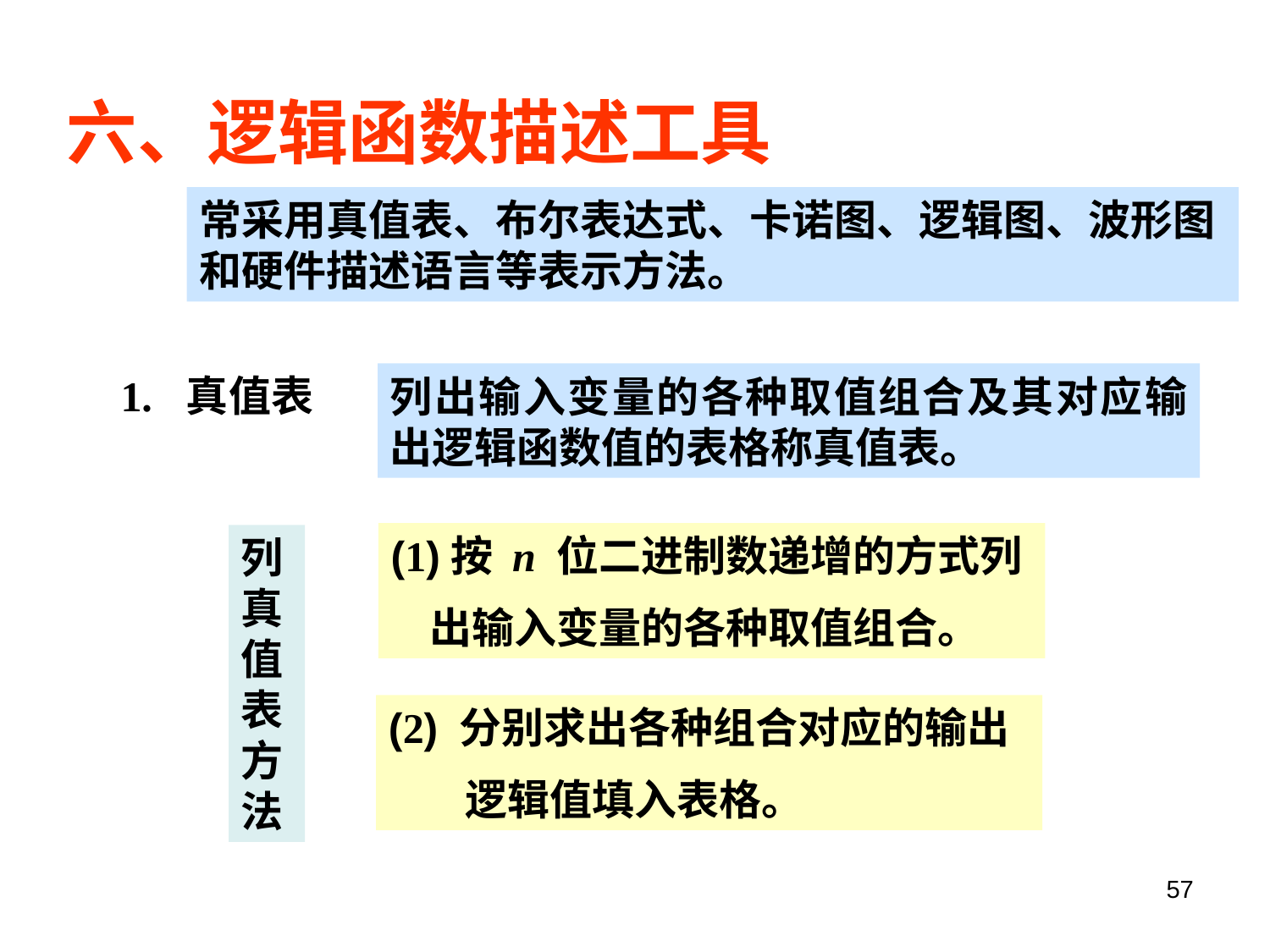

# 六、逻辑函数描述工具
常采用真值表、布尔表达式、卡诺图、逻辑图、波形图和硬件描述语言等表示方法。
1.  真值表
列出输入变量的各种取值组合及其对应输出逻辑函数值的表格称真值表。
(1)按 n 位二进制数递增的方式列
   出输入变量的各种取值组合。
列
真
值
表
方
法
(2) 分别求出各种组合对应的输出
       逻辑值填入表格。
57